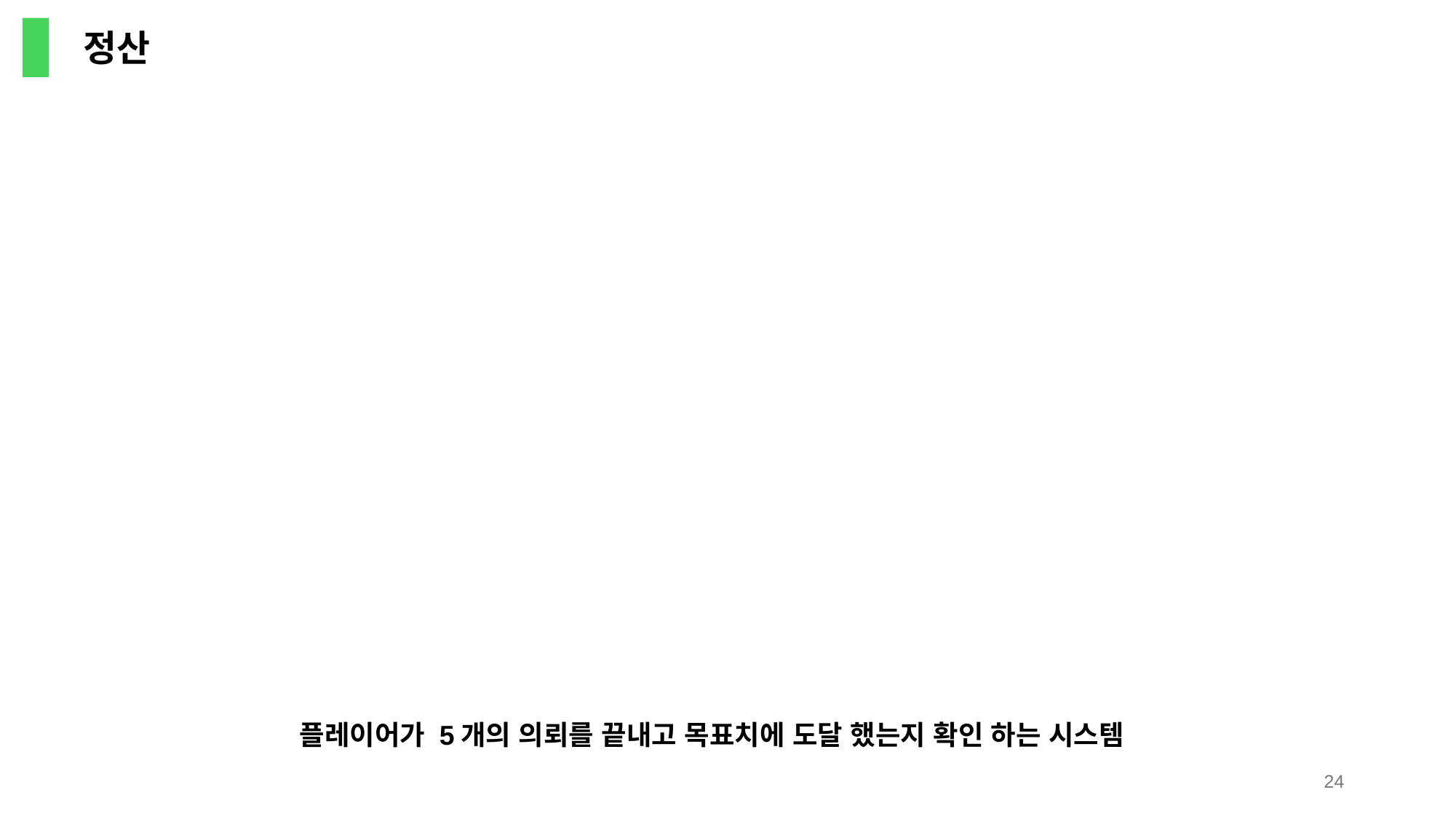

정산
플레이어가 5개의 의뢰를 끝내고 목표치에 도달 했는지 확인 하는 시스템
24